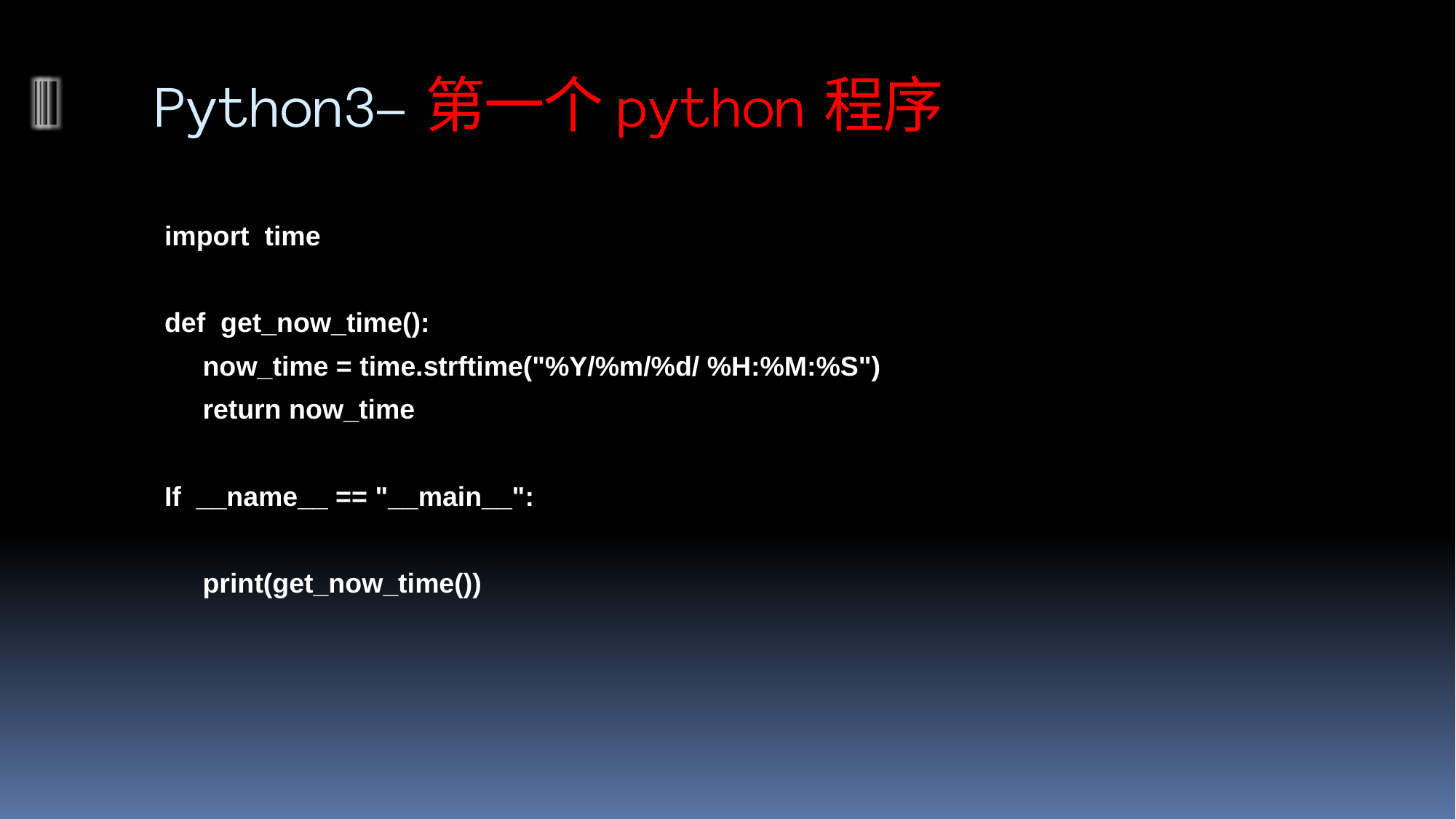

# Python3-第一个python程序
import  time

def  get_now_time():
     now_time = time.strftime("%Y/%m/%d/ %H:%M:%S")
     return now_time

If  __name__ == "__main__":

     print(get_now_time())